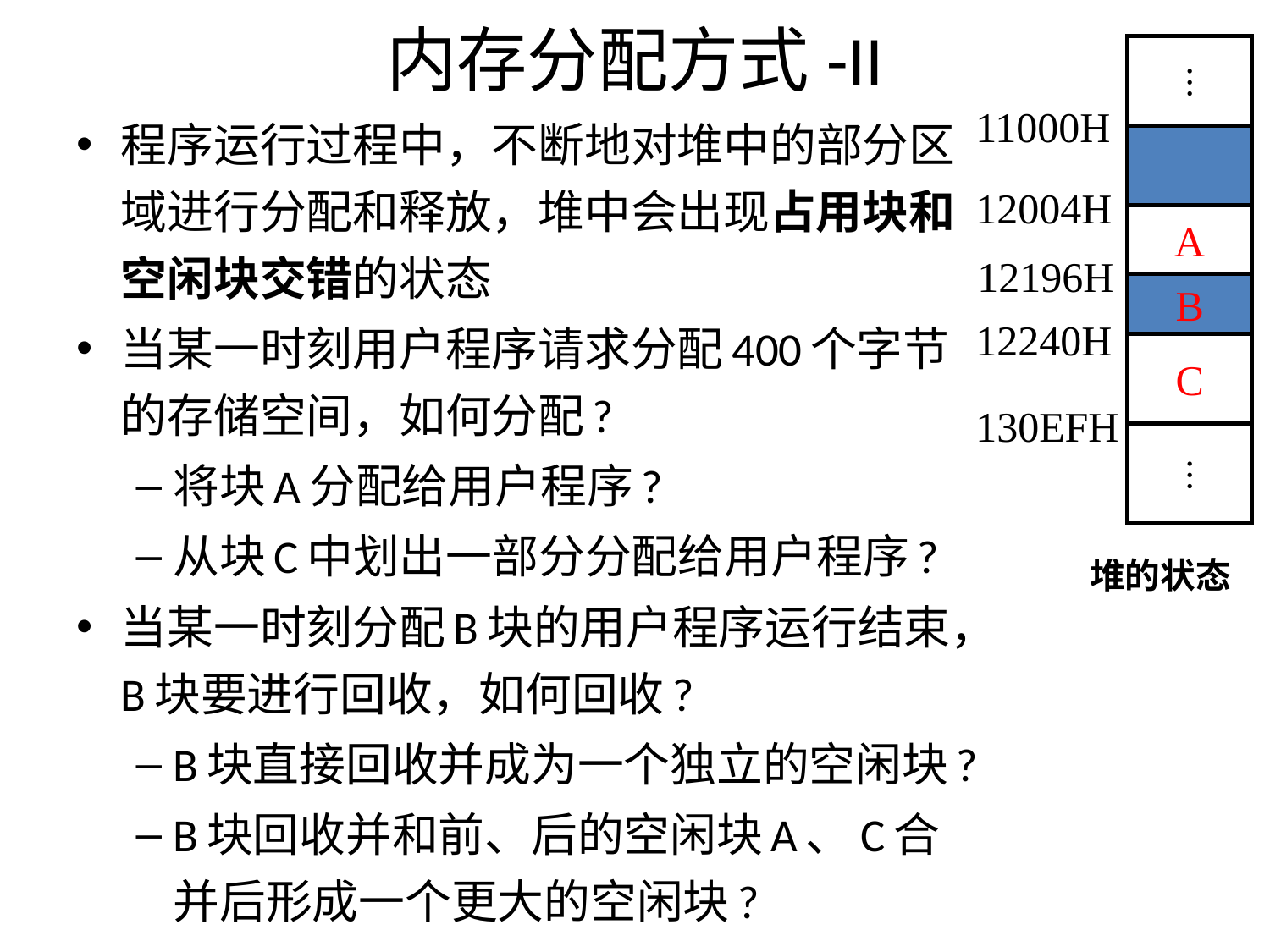

# 内存分配方式-II
⋮

A
B
C
⋮
11000H
12004H
12196H
12240H
130EFH
堆的状态
程序运行过程中，不断地对堆中的部分区域进行分配和释放，堆中会出现占用块和空闲块交错的状态
当某一时刻用户程序请求分配400个字节的存储空间，如何分配?
将块A分配给用户程序?
从块C中划出一部分分配给用户程序?
当某一时刻分配B块的用户程序运行结束，B块要进行回收，如何回收?
B块直接回收并成为一个独立的空闲块?
B块回收并和前、后的空闲块A、C合并后形成一个更大的空闲块?